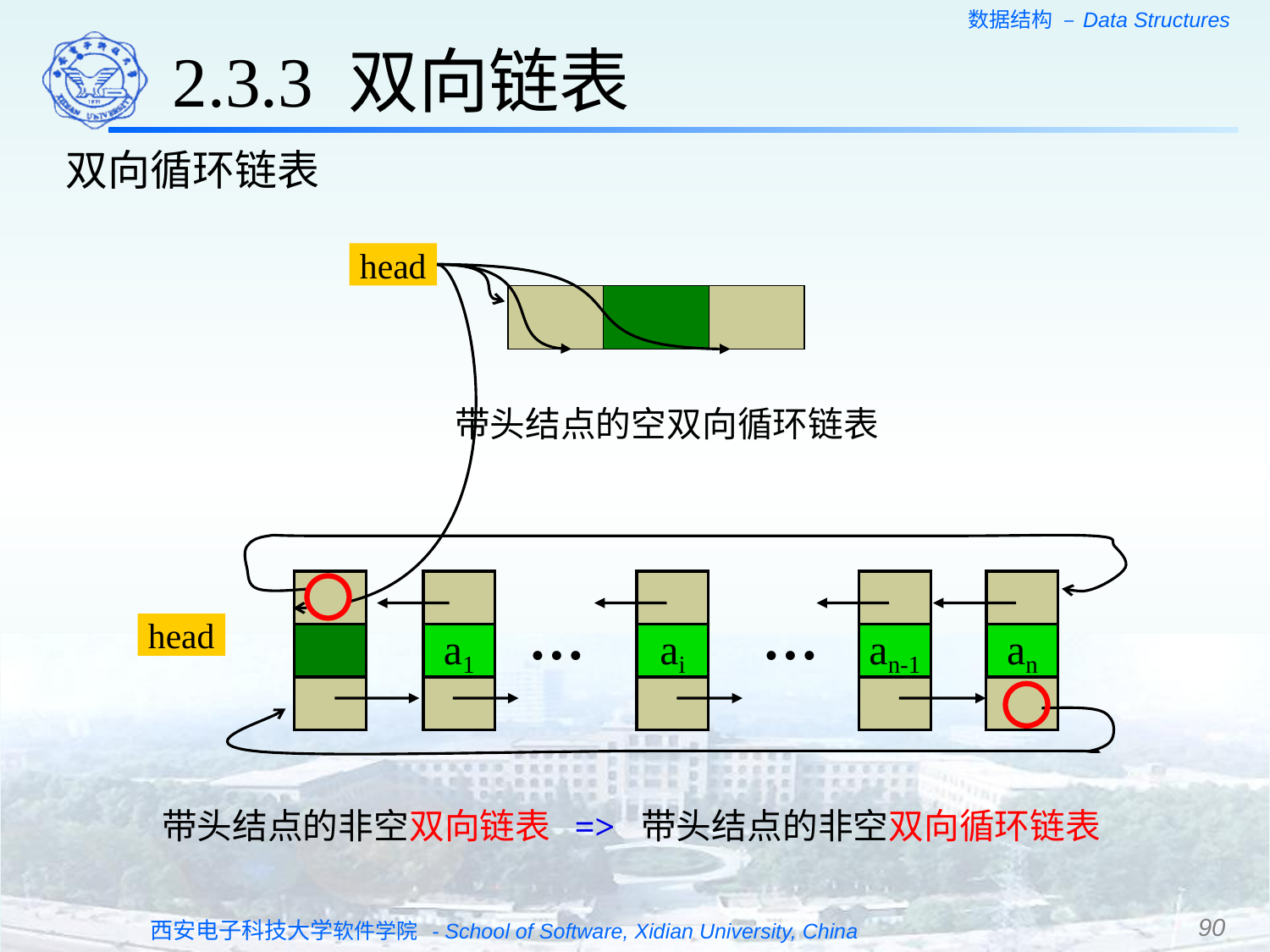

2.3.3 双向链表
双向循环链表
head

带头结点的空双向循环链表

^

…

…

head

a1
ai
an-1
an

^

带头结点的非空双向链表  =>  带头结点的非空双向循环链表

90